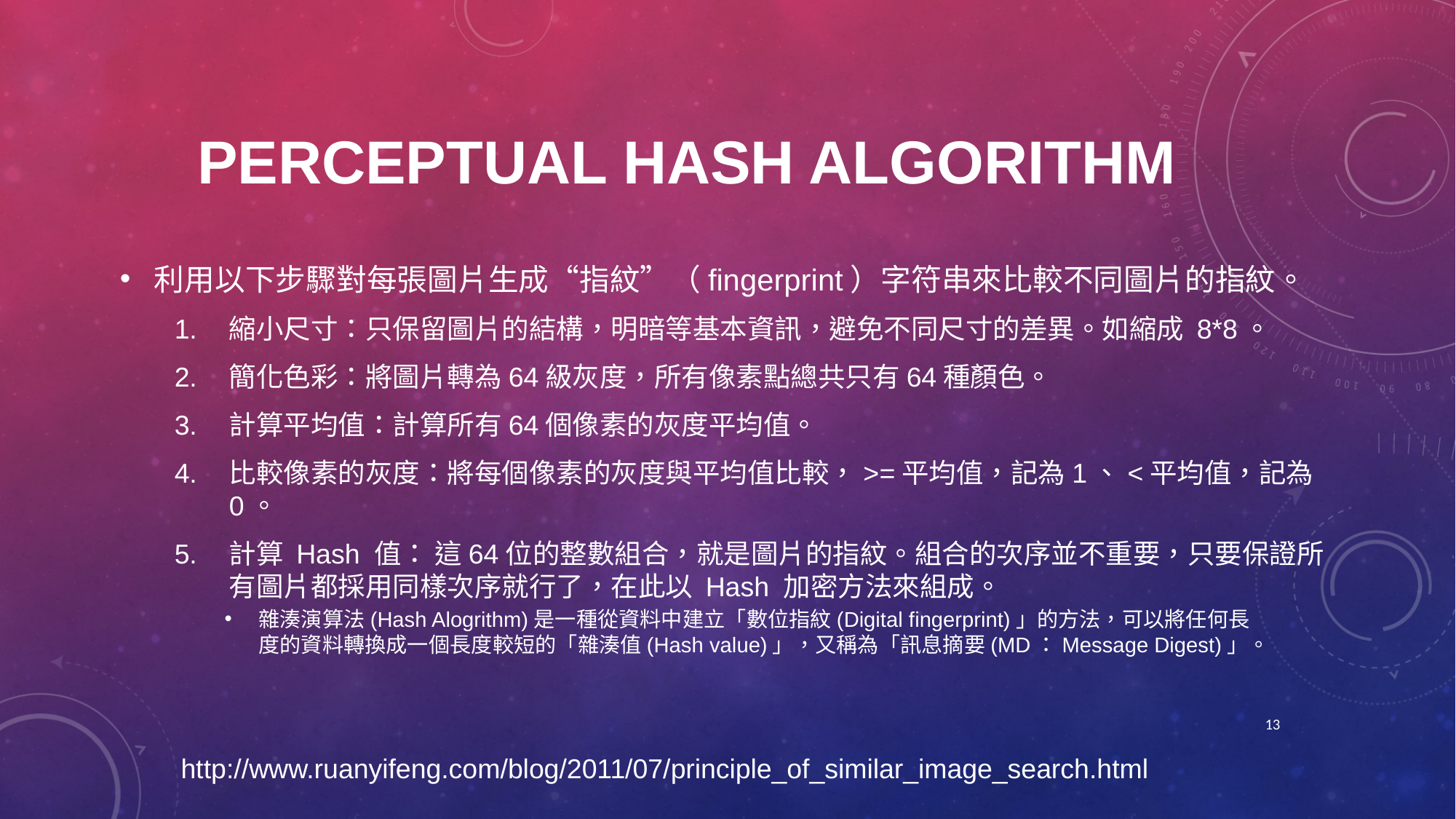

# Perceptual hash algorithm
利用以下步驟對每張圖片生成“指紋”（fingerprint）字符串來比較不同圖片的指紋。
縮小尺寸：只保留圖片的結構，明暗等基本資訊，避免不同尺寸的差異。如縮成 8*8。
簡化色彩：將圖片轉為64級灰度，所有像素點總共只有64種顏色。
計算平均值：計算所有64個像素的灰度平均值。
比較像素的灰度：將每個像素的灰度與平均值比較，>=平均值，記為1、<平均值，記為0。
計算 Hash 值： 這64位的整數組合，就是圖片的指紋。組合的次序並不重要，只要保證所有圖片都採用同樣次序就行了，在此以 Hash 加密方法來組成。
雜湊演算法(Hash Alogrithm)是一種從資料中建立「數位指紋(Digital fingerprint)」的方法，可以將任何長度的資料轉換成一個長度較短的「雜湊值(Hash value)」，又稱為「訊息摘要(MD：Message Digest)」。
13
http://www.ruanyifeng.com/blog/2011/07/principle_of_similar_image_search.html